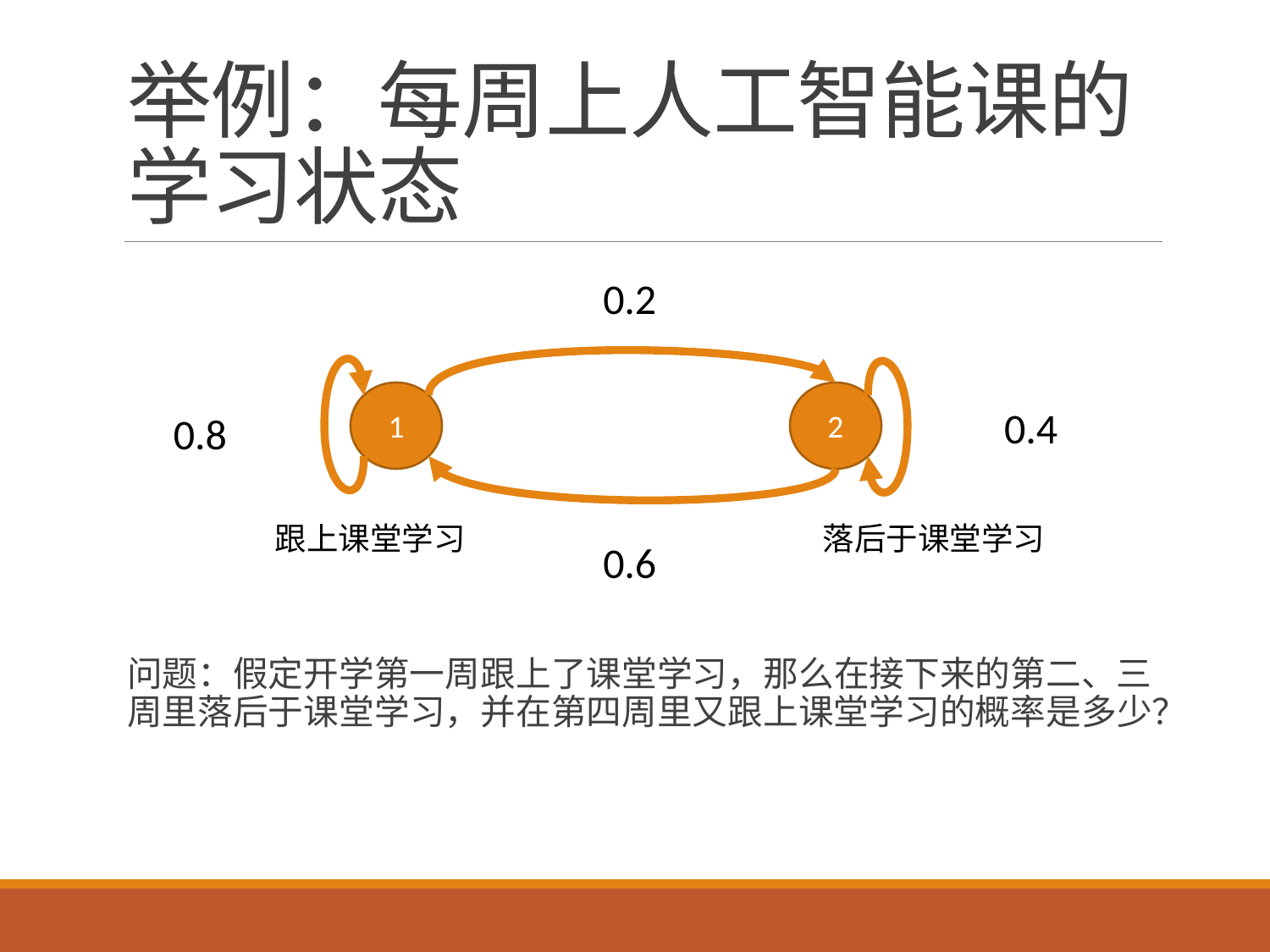

# 举例：每周上人工智能课的学习状态
0.2
1
2
0.4
0.8
跟上课堂学习
落后于课堂学习
0.6
问题：假定开学第一周跟上了课堂学习，那么在接下来的第二、三周里落后于课堂学习，并在第四周里又跟上课堂学习的概率是多少？